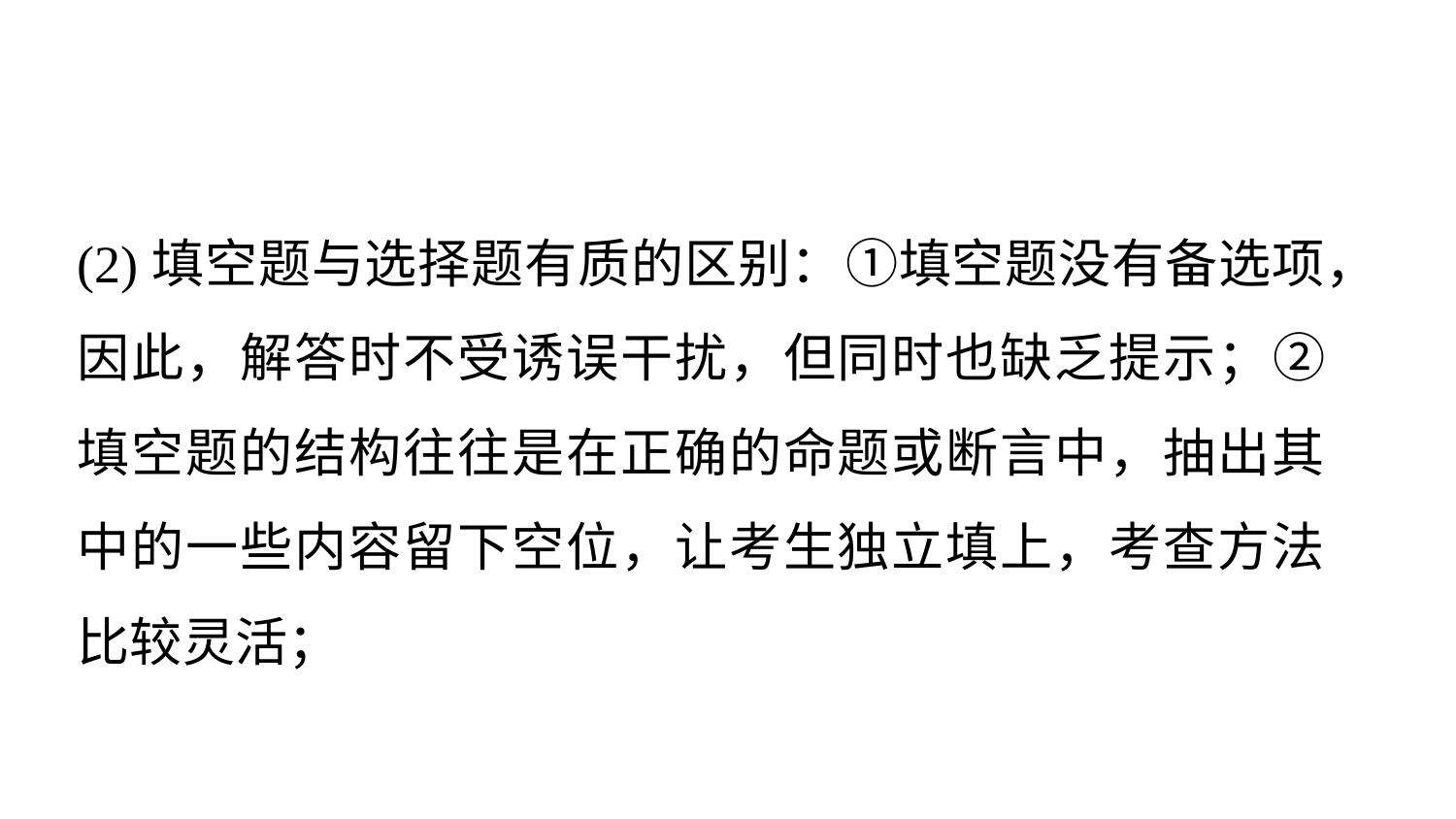

(2)填空题与选择题有质的区别：①填空题没有备选项，因此，解答时不受诱误干扰，但同时也缺乏提示；②填空题的结构往往是在正确的命题或断言中，抽出其中的一些内容留下空位，让考生独立填上，考查方法比较灵活；